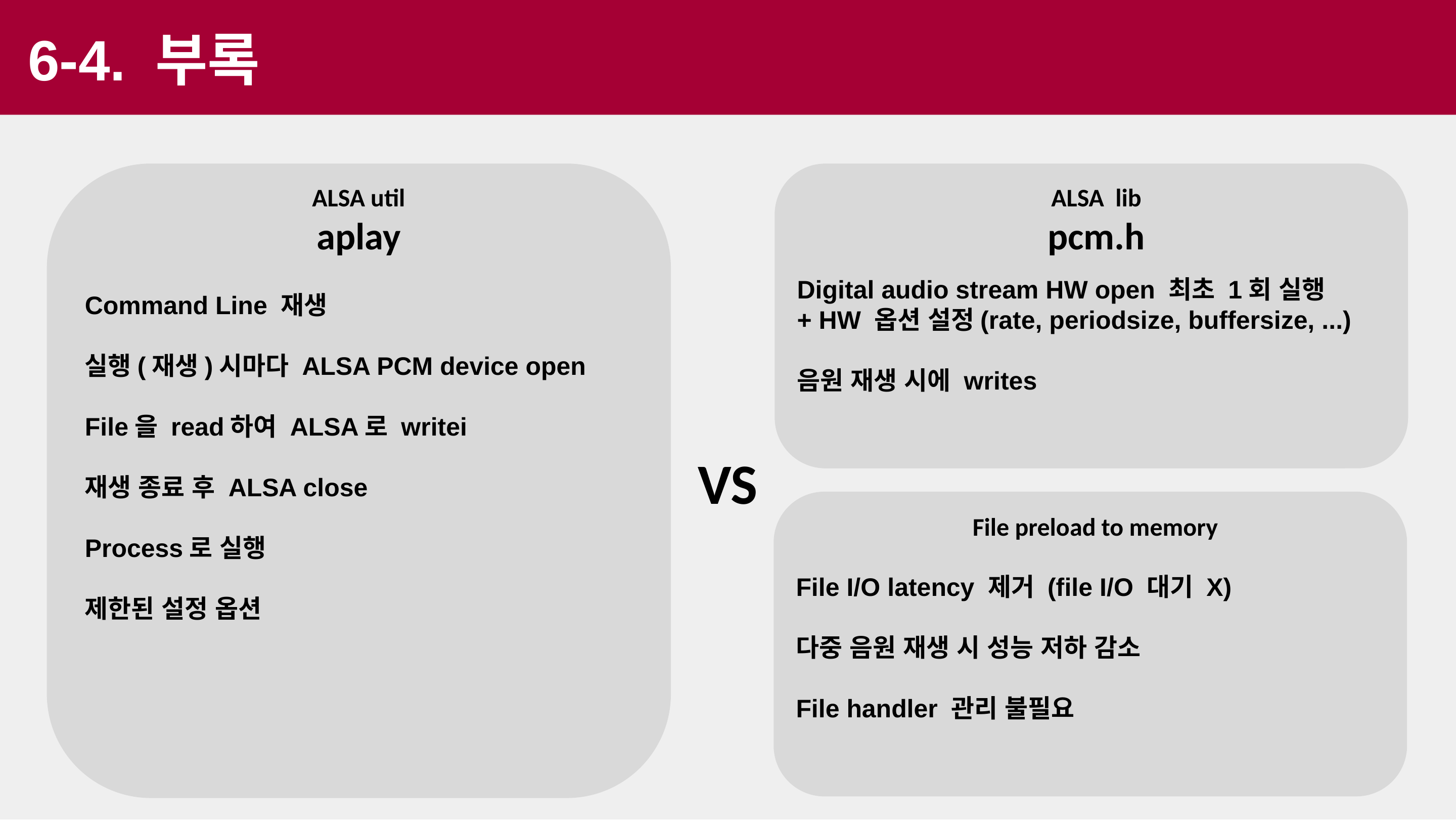

6-4. 부록

Command Line 재생

실행(재생)시마다 ALSA PCM device open

File을 read하여 ALSA로 writei

재생 종료 후 ALSA close

Process로 실행

제한된 설정 옵션

Digital audio stream HW open 최초 1회 실행
+ HW 옵션 설정(rate, periodsize, buffersize, ...)

음원 재생 시에 writes

ALSA util
aplay
ALSA  lib
pcm.h
VS

File I/O latency 제거 (file I/O 대기 X)

다중 음원 재생 시 성능 저하 감소

File handler 관리 불필요

File preload to memory